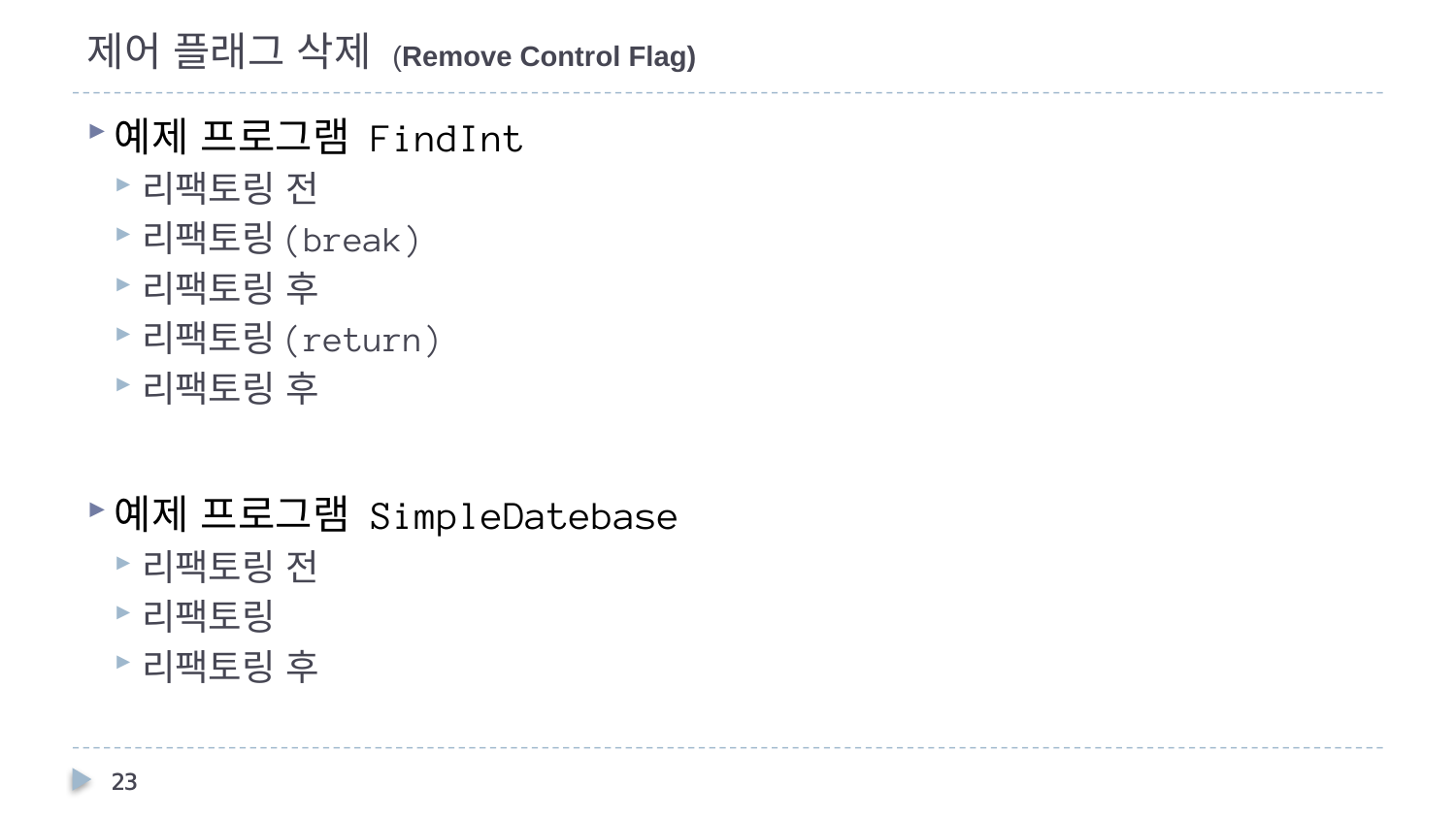

# 제어 플래그 삭제 (Remove Control Flag)
예제 프로그램 FindInt
리팩토링 전
리팩토링(break)
리팩토링 후
리팩토링(return)
리팩토링 후

예제 프로그램 SimpleDatebase
리팩토링 전
리팩토링
리팩토링 후

23